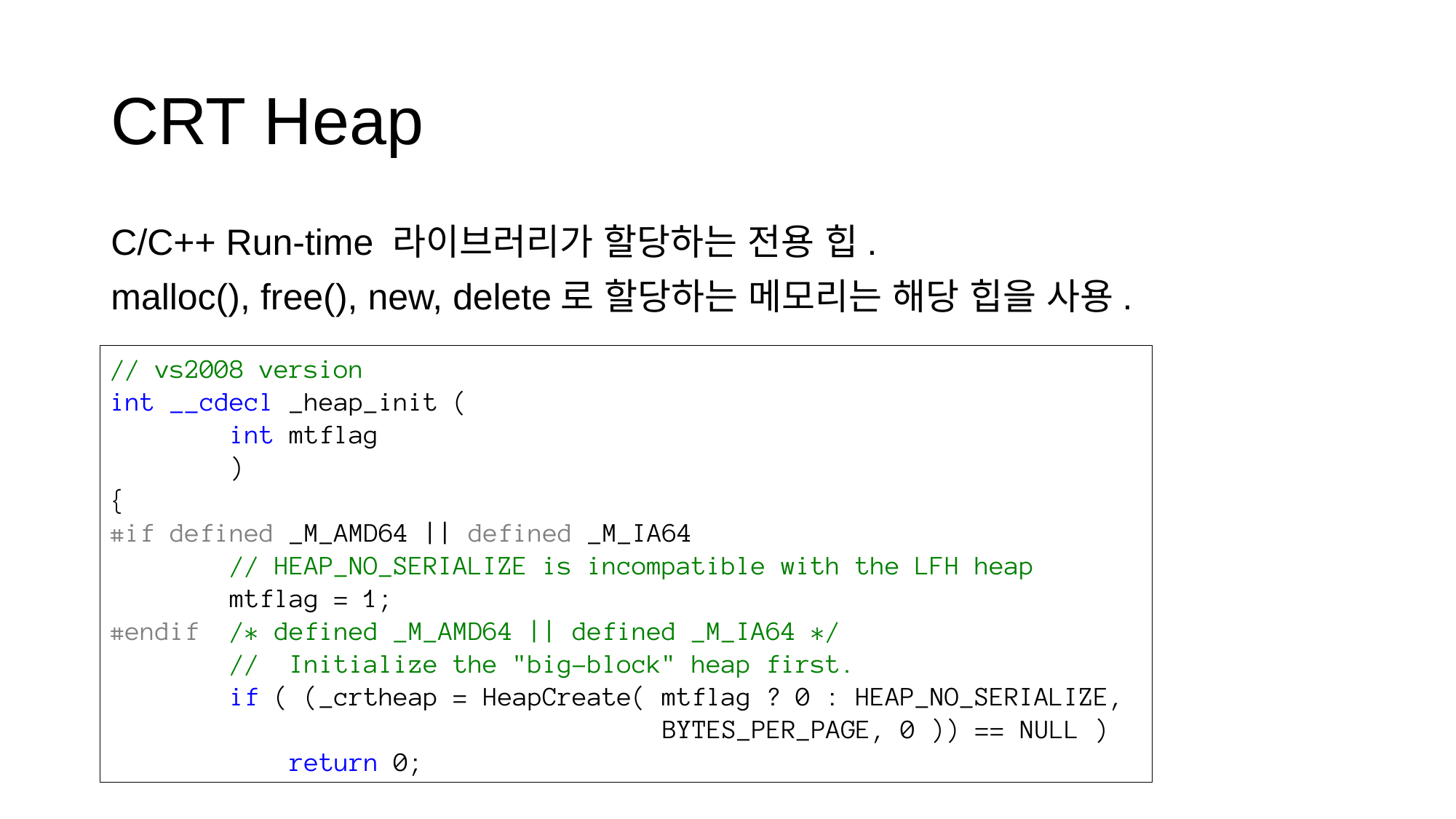

# CRT Heap
C/C++ Run-time 라이브러리가 할당하는 전용 힙.
malloc(), free(), new, delete로 할당하는 메모리는 해당 힙을 사용.
// vs2008 version
int __cdecl _heap_init (
        int mtflag
        )
{
#if defined _M_AMD64 || defined _M_IA64
        // HEAP_NO_SERIALIZE is incompatible with the LFH heap
        mtflag = 1;
#endif  /* defined _M_AMD64 || defined _M_IA64 */
        //  Initialize the "big-block" heap first.
        if ( (_crtheap = HeapCreate( mtflag ? 0 : HEAP_NO_SERIALIZE,
                                     BYTES_PER_PAGE, 0 )) == NULL )
            return 0;